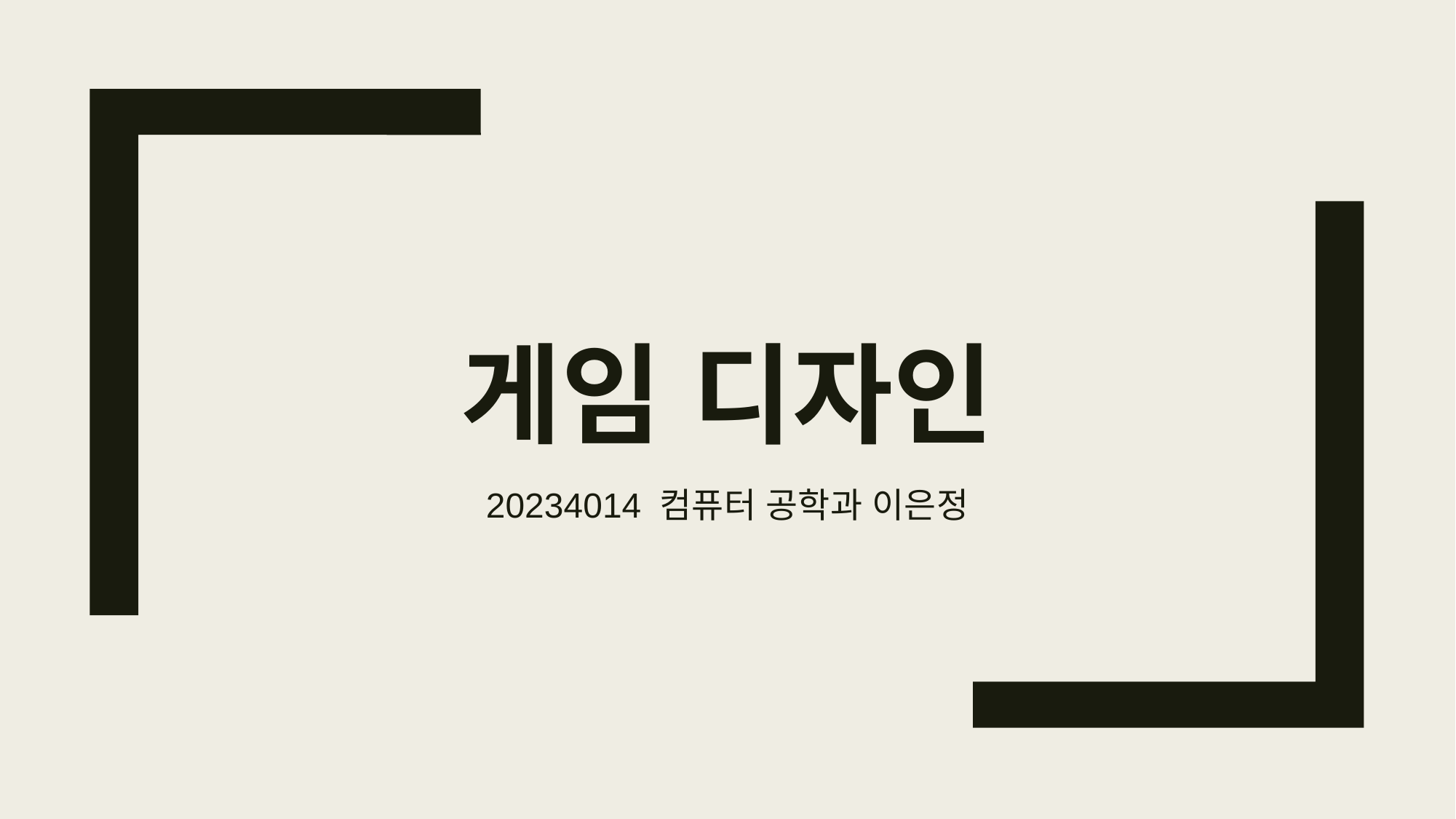

# 게임 디자인
20234014 컴퓨터 공학과 이은정